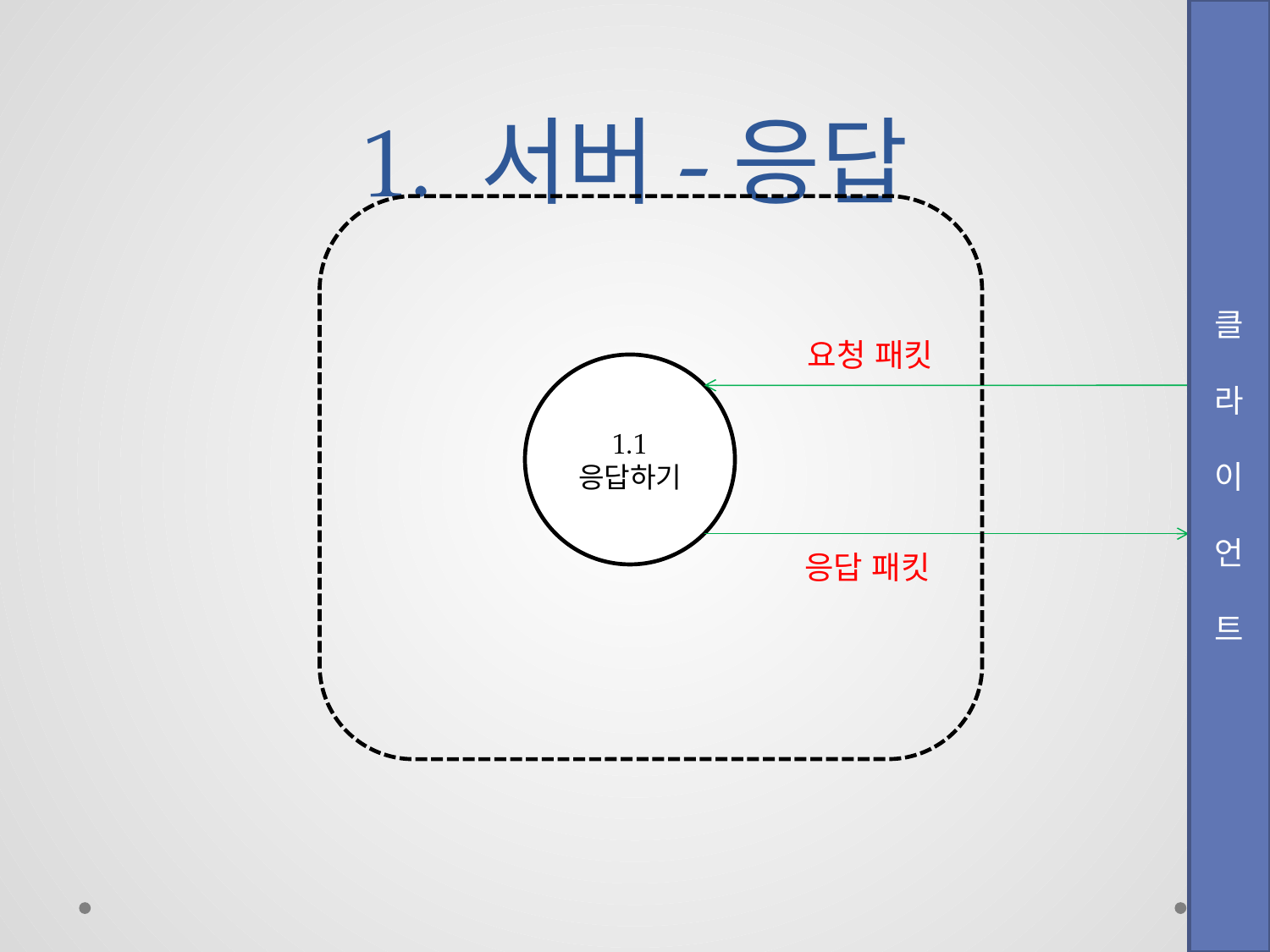

# 1. 서버-응답
클

라

이

언

트

요청 패킷
1.1
응답하기
응답 패킷